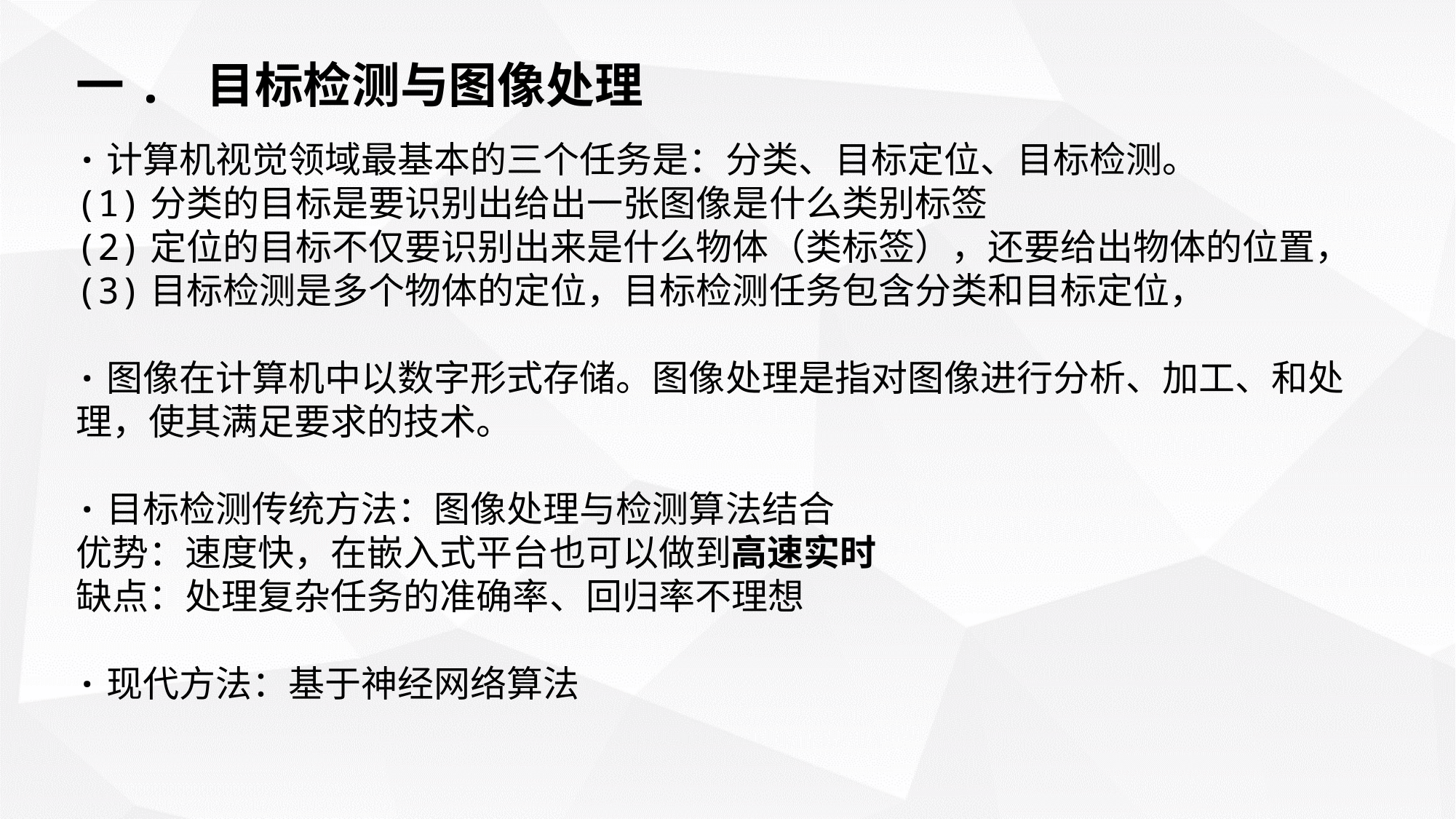

一. 目标检测与图像处理
·计算机视觉领域最基本的三个任务是：分类、目标定位、目标检测。
(1)分类的目标是要识别出给出一张图像是什么类别标签
(2)定位的目标不仅要识别出来是什么物体（类标签），还要给出物体的位置，
(3)目标检测是多个物体的定位，目标检测任务包含分类和目标定位，

·图像在计算机中以数字形式存储。图像处理是指对图像进行分析、加工、和处理，使其满足要求的技术。

·目标检测传统方法：图像处理与检测算法结合
优势：速度快，在嵌入式平台也可以做到高速实时
缺点：处理复杂任务的准确率、回归率不理想

·现代方法：基于神经网络算法